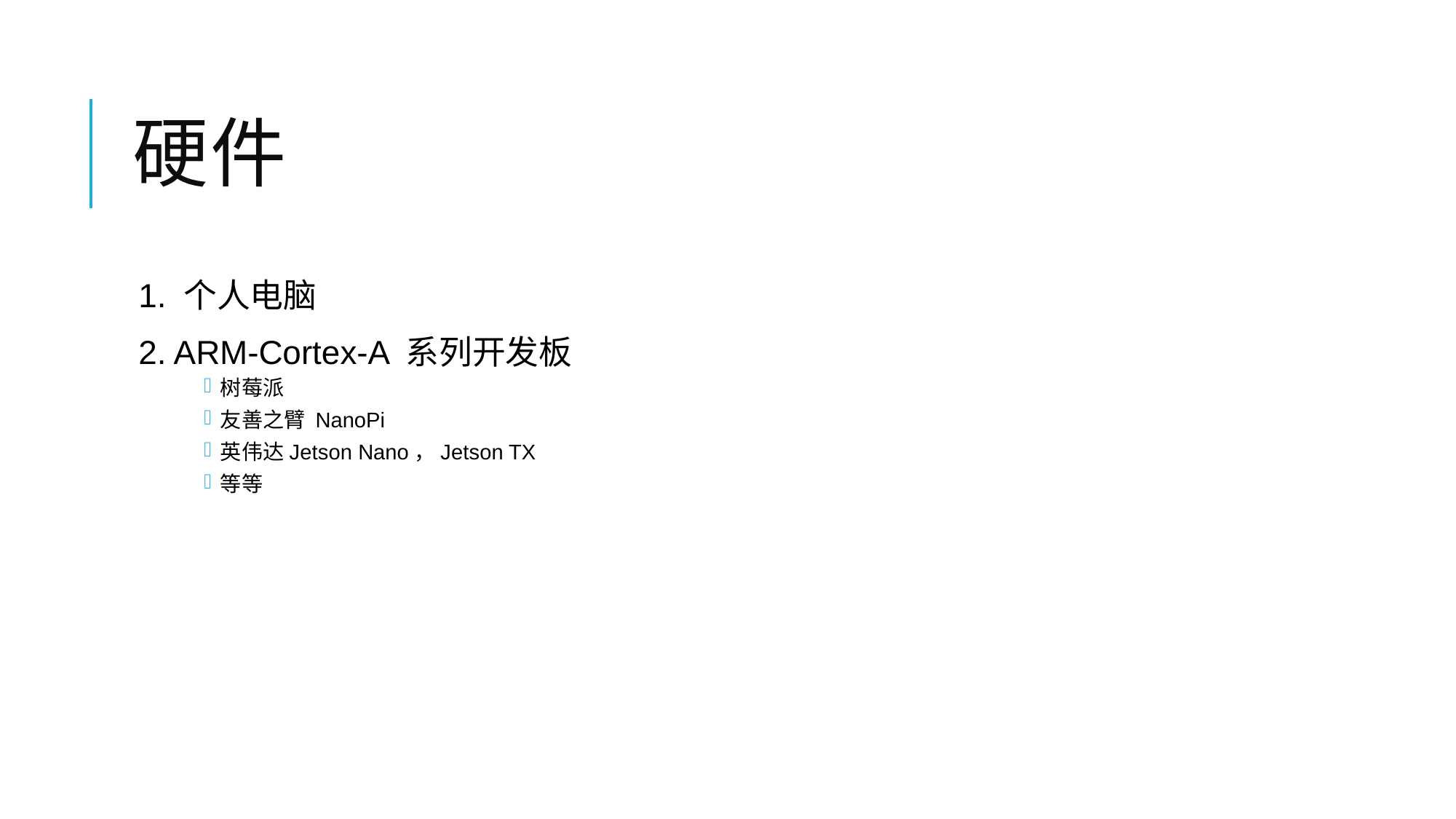

# 硬件
1. 个人电脑
2. ARM-Cortex-A 系列开发板
树莓派
友善之臂 NanoPi
英伟达Jetson Nano，Jetson TX
等等